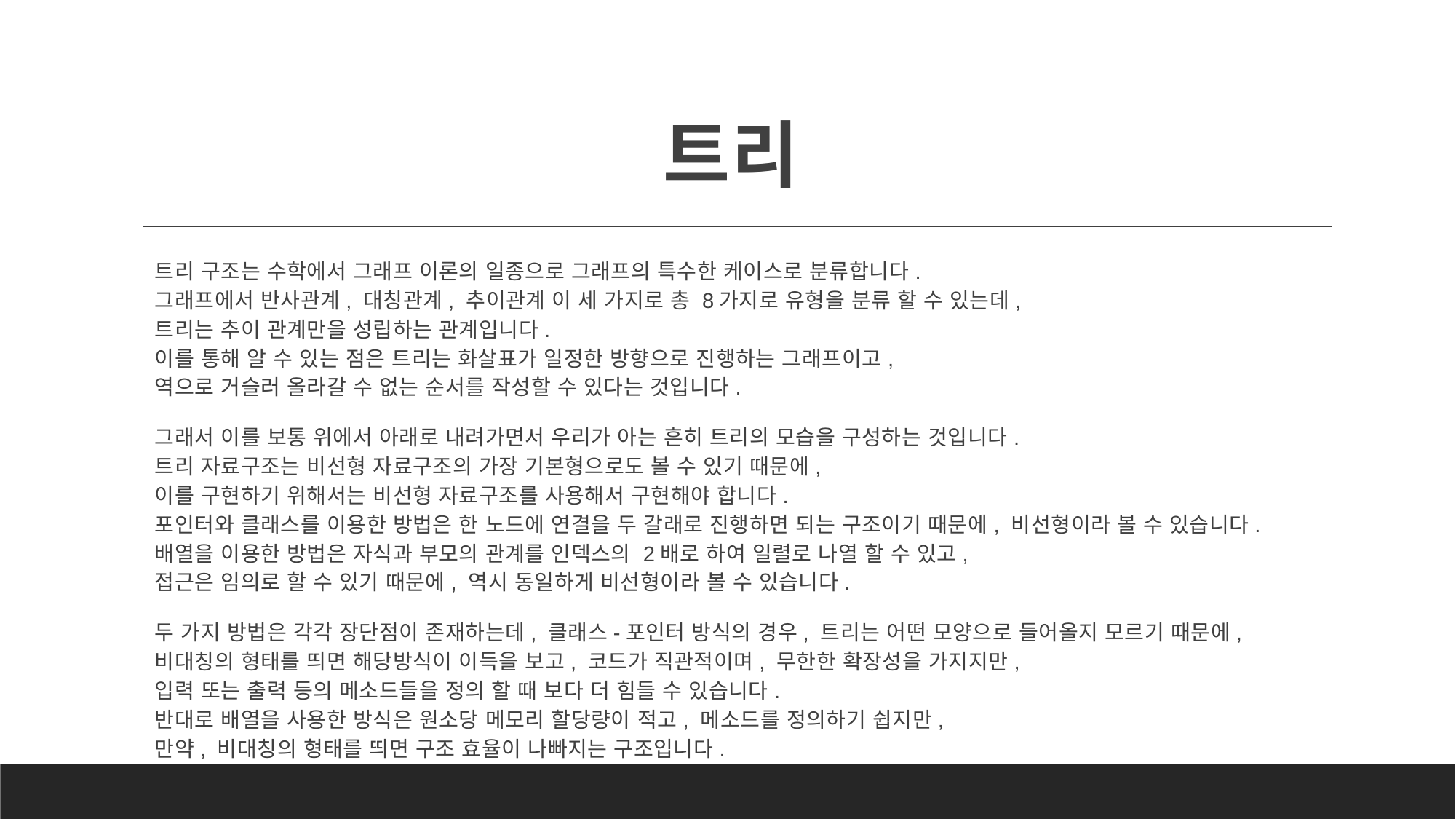

# 트리
트리 구조는 수학에서 그래프 이론의 일종으로 그래프의 특수한 케이스로 분류합니다.
그래프에서 반사관계, 대칭관계, 추이관계 이 세 가지로 총 8가지로 유형을 분류 할 수 있는데,
트리는 추이 관계만을 성립하는 관계입니다.
이를 통해 알 수 있는 점은 트리는 화살표가 일정한 방향으로 진행하는 그래프이고,
역으로 거슬러 올라갈 수 없는 순서를 작성할 수 있다는 것입니다.
그래서 이를 보통 위에서 아래로 내려가면서 우리가 아는 흔히 트리의 모습을 구성하는 것입니다.
트리 자료구조는 비선형 자료구조의 가장 기본형으로도 볼 수 있기 때문에,
이를 구현하기 위해서는 비선형 자료구조를 사용해서 구현해야 합니다.
포인터와 클래스를 이용한 방법은 한 노드에 연결을 두 갈래로 진행하면 되는 구조이기 때문에, 비선형이라 볼 수 있습니다.
배열을 이용한 방법은 자식과 부모의 관계를 인덱스의 2배로 하여 일렬로 나열 할 수 있고,
접근은 임의로 할 수 있기 때문에, 역시 동일하게 비선형이라 볼 수 있습니다.
두 가지 방법은 각각 장단점이 존재하는데, 클래스-포인터 방식의 경우, 트리는 어떤 모양으로 들어올지 모르기 때문에,
비대칭의 형태를 띄면 해당방식이 이득을 보고, 코드가 직관적이며, 무한한 확장성을 가지지만,
입력 또는 출력 등의 메소드들을 정의 할 때 보다 더 힘들 수 있습니다.
반대로 배열을 사용한 방식은 원소당 메모리 할당량이 적고, 메소드를 정의하기 쉽지만,
만약, 비대칭의 형태를 띄면 구조 효율이 나빠지는 구조입니다.